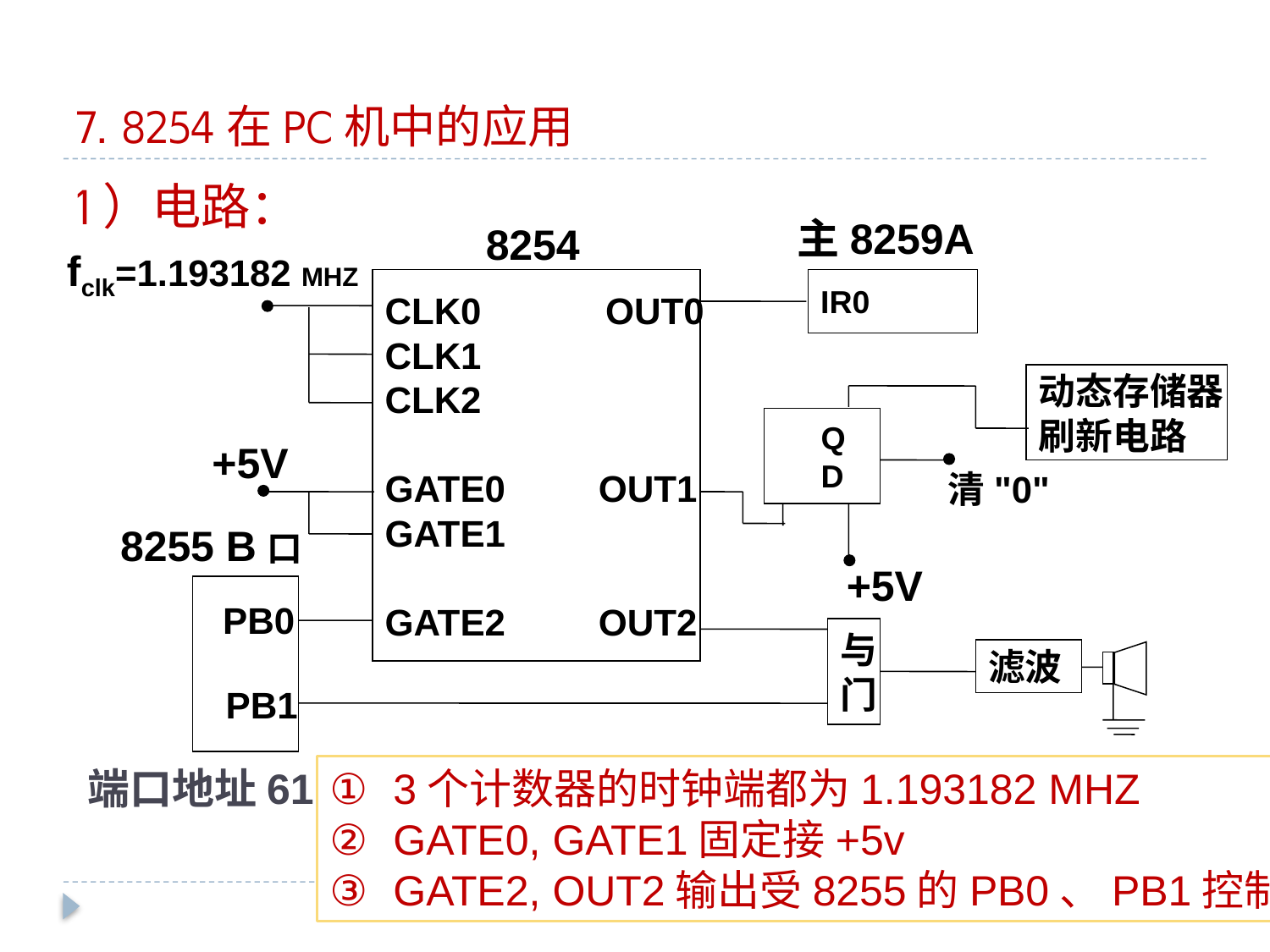

# 7. 8254在PC机中的应用
1）电路：
主8259A
8254
fclk=1.193182 MHZ
CLK0            OUT0
CLK1
CLK2

GATE0         OUT1
GATE1

GATE2         OUT2
IR0

动态存储器
刷新电路

     Q
     D

+5V

清"0"

8255 B口

+5V

  PB0

  PB1
与
门

滤波

端口地址61H
3个计数器的时钟端都为1.193182 MHZ
GATE0, GATE1固定接+5v
GATE2, OUT2输出受8255的PB0、PB1控制